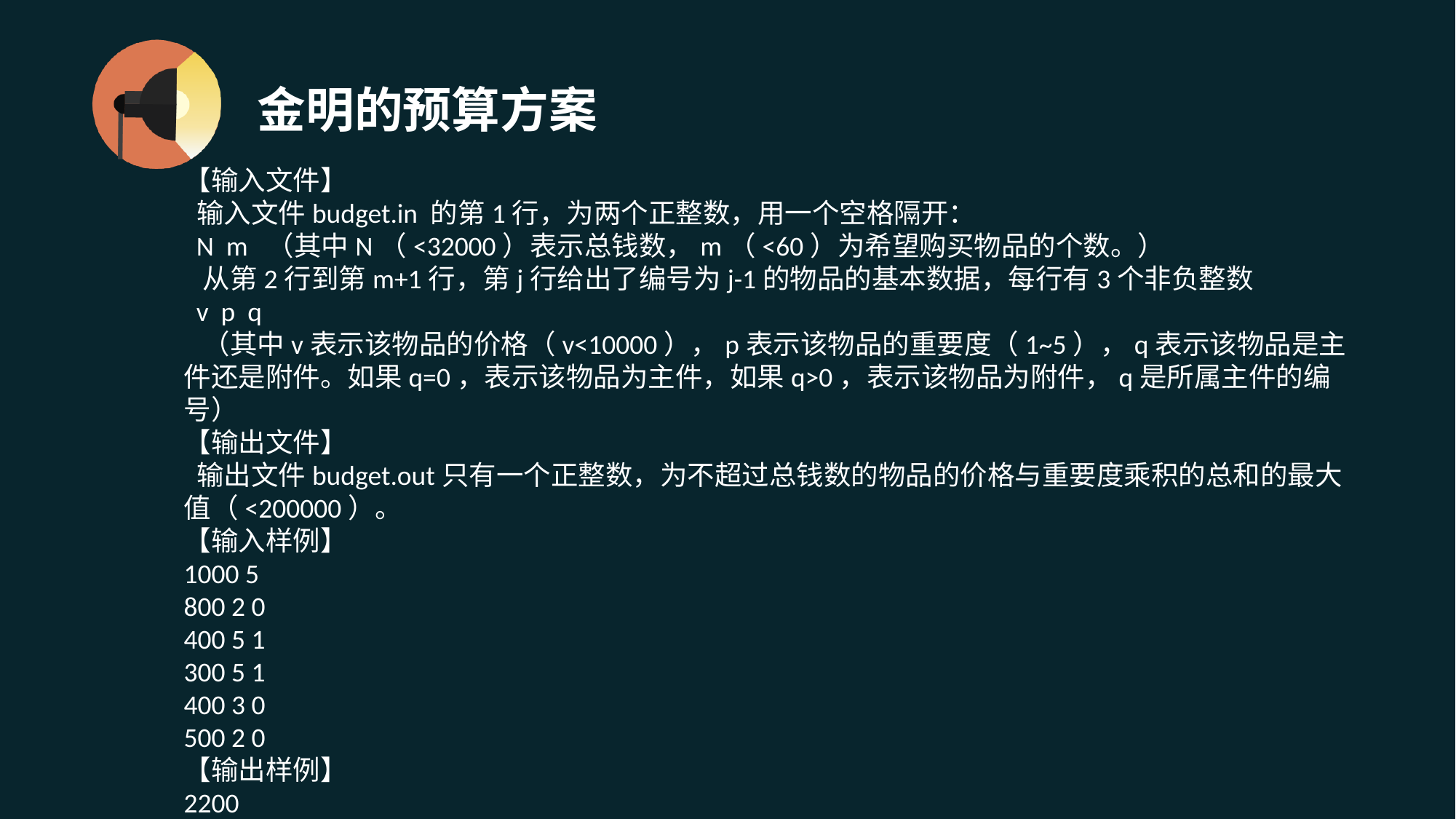

# 金明的预算方案
【输入文件】
 输入文件budget.in 的第1行，为两个正整数，用一个空格隔开：
  N  m  （其中N（<32000）表示总钱数，m（<60）为希望购买物品的个数。）
  从第2行到第m+1行，第j行给出了编号为j-1的物品的基本数据，每行有3个非负整数
  v  p  q
  （其中v表示该物品的价格（v<10000），p表示该物品的重要度（1~5），q表示该物品是主件还是附件。如果q=0，表示该物品为主件，如果q>0，表示该物品为附件，q是所属主件的编号）
【输出文件】
 输出文件budget.out只有一个正整数，为不超过总钱数的物品的价格与重要度乘积的总和的最大值（<200000）。
【输入样例】
1000 5
800 2 0
400 5 1
300 5 1
400 3 0
500 2 0
【输出样例】
2200